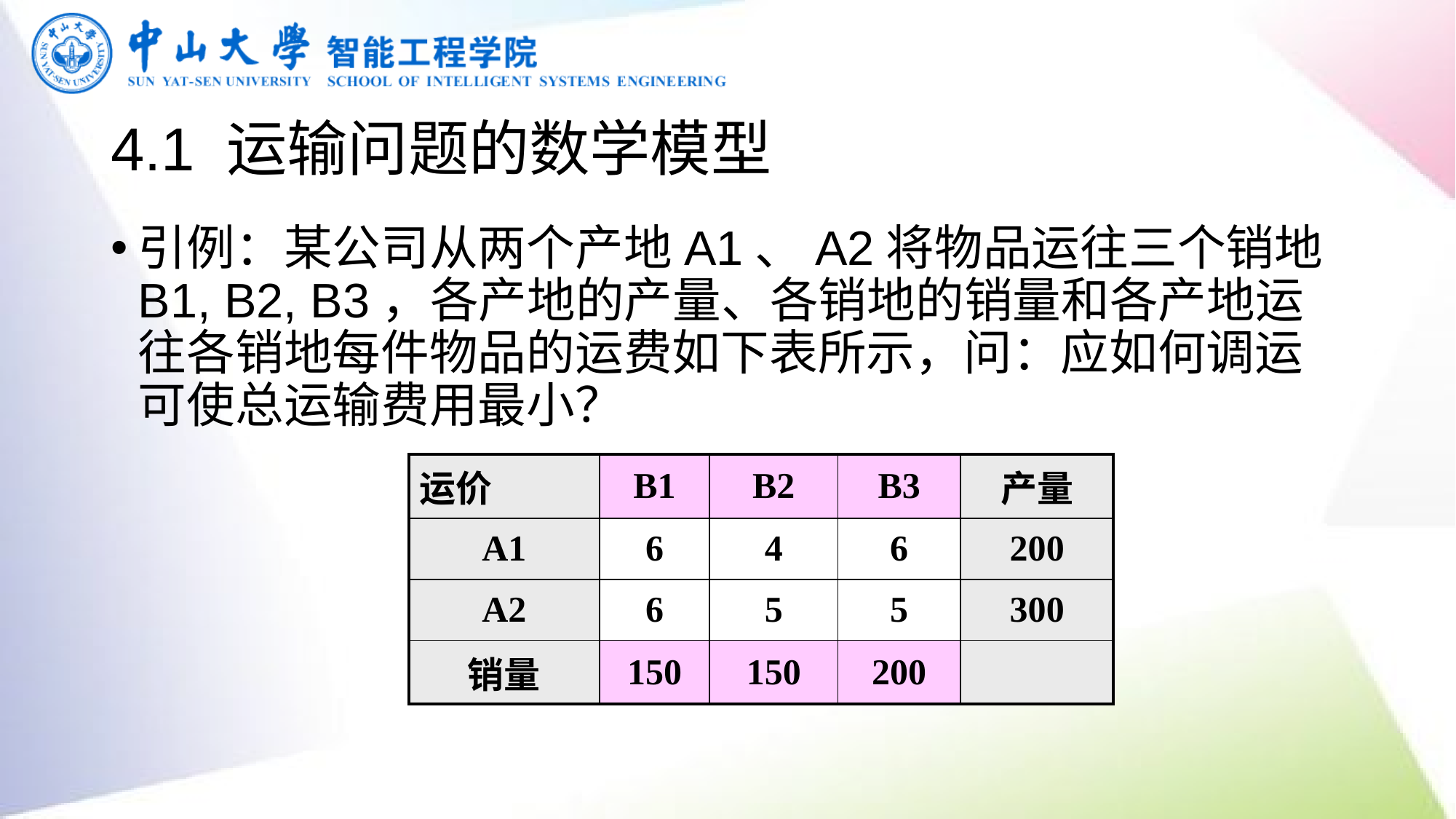

# 4.1 运输问题的数学模型
引例：某公司从两个产地A1、A2将物品运往三个销地B1, B2, B3，各产地的产量、各销地的销量和各产地运往各销地每件物品的运费如下表所示，问：应如何调运可使总运输费用最小？
| 运价 | B1 | B2 | B3 | 产量 |
| --- | --- | --- | --- | --- |
| A1 | 6 | 4 | 6 | 200 |
| A2 | 6 | 5 | 5 | 300 |
| 销量 | 150 | 150 | 200 |  |